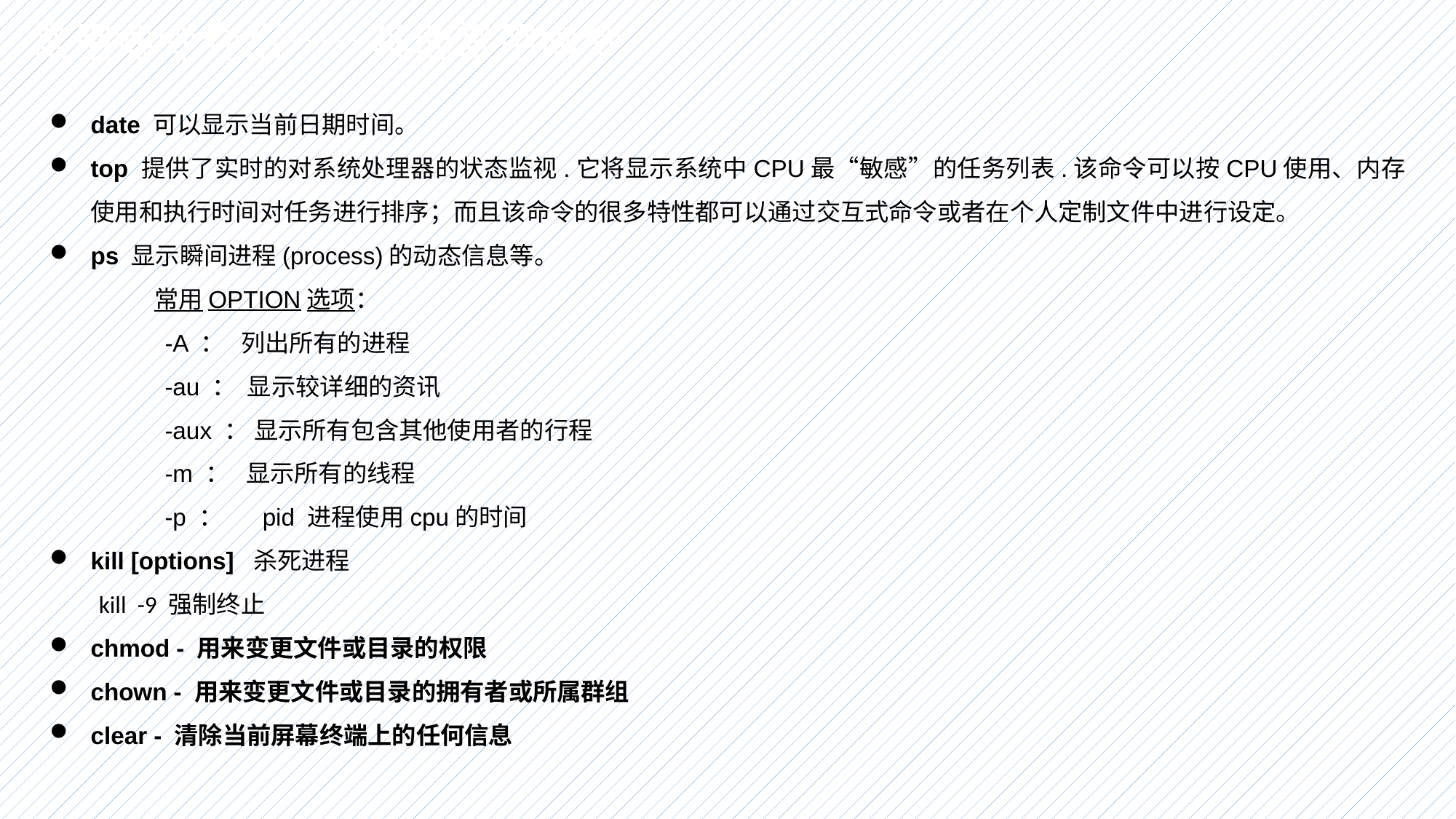

常用命令介绍——其他常用命令
date 可以显示当前日期时间。
top 提供了实时的对系统处理器的状态监视.它将显示系统中CPU最“敏感”的任务列表.该命令可以按CPU使用、内存使用和执行时间对任务进行排序；而且该命令的很多特性都可以通过交互式命令或者在个人定制文件中进行设定。
ps 显示瞬间进程(process)的动态信息等。
常用OPTION选项：
-A ：   列出所有的进程
-au ：  显示较详细的资讯
-aux ： 显示所有包含其他使用者的行程
-m ：   显示所有的线程
-p ：	 pid 进程使用cpu的时间
kill [options]  杀死进程
         kill  -9 强制终止
chmod - 用来变更文件或目录的权限
chown - 用来变更文件或目录的拥有者或所属群组
clear - 清除当前屏幕终端上的任何信息